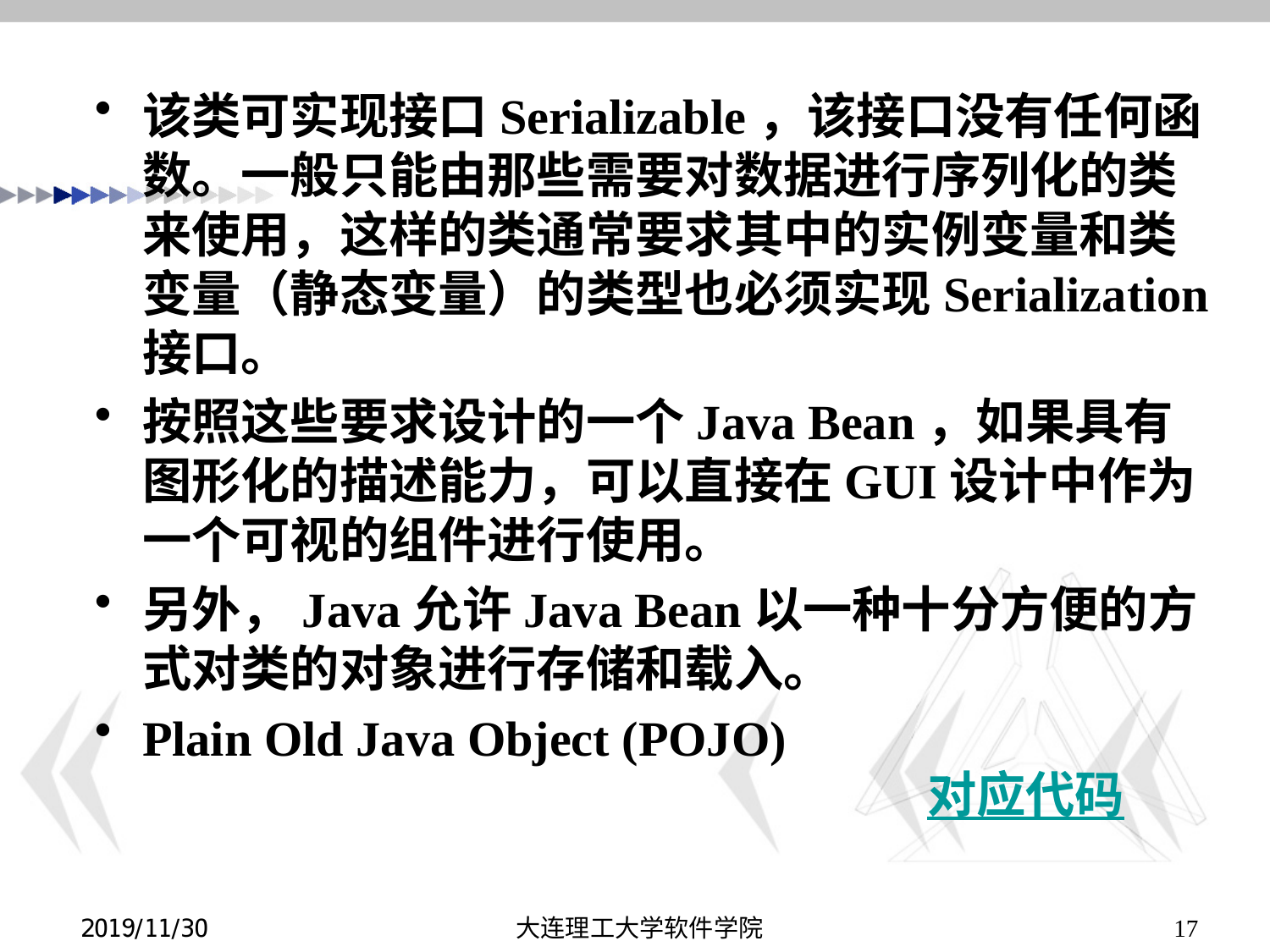

# 该类可实现接口Serializable，该接口没有任何函数。一般只能由那些需要对数据进行序列化的类来使用，这样的类通常要求其中的实例变量和类变量（静态变量）的类型也必须实现Serialization接口。
按照这些要求设计的一个Java Bean，如果具有图形化的描述能力，可以直接在GUI设计中作为一个可视的组件进行使用。
另外，Java允许Java Bean以一种十分方便的方式对类的对象进行存储和载入。
Plain Old Java Object (POJO)

对应代码
2019/11/30
大连理工大学软件学院
17